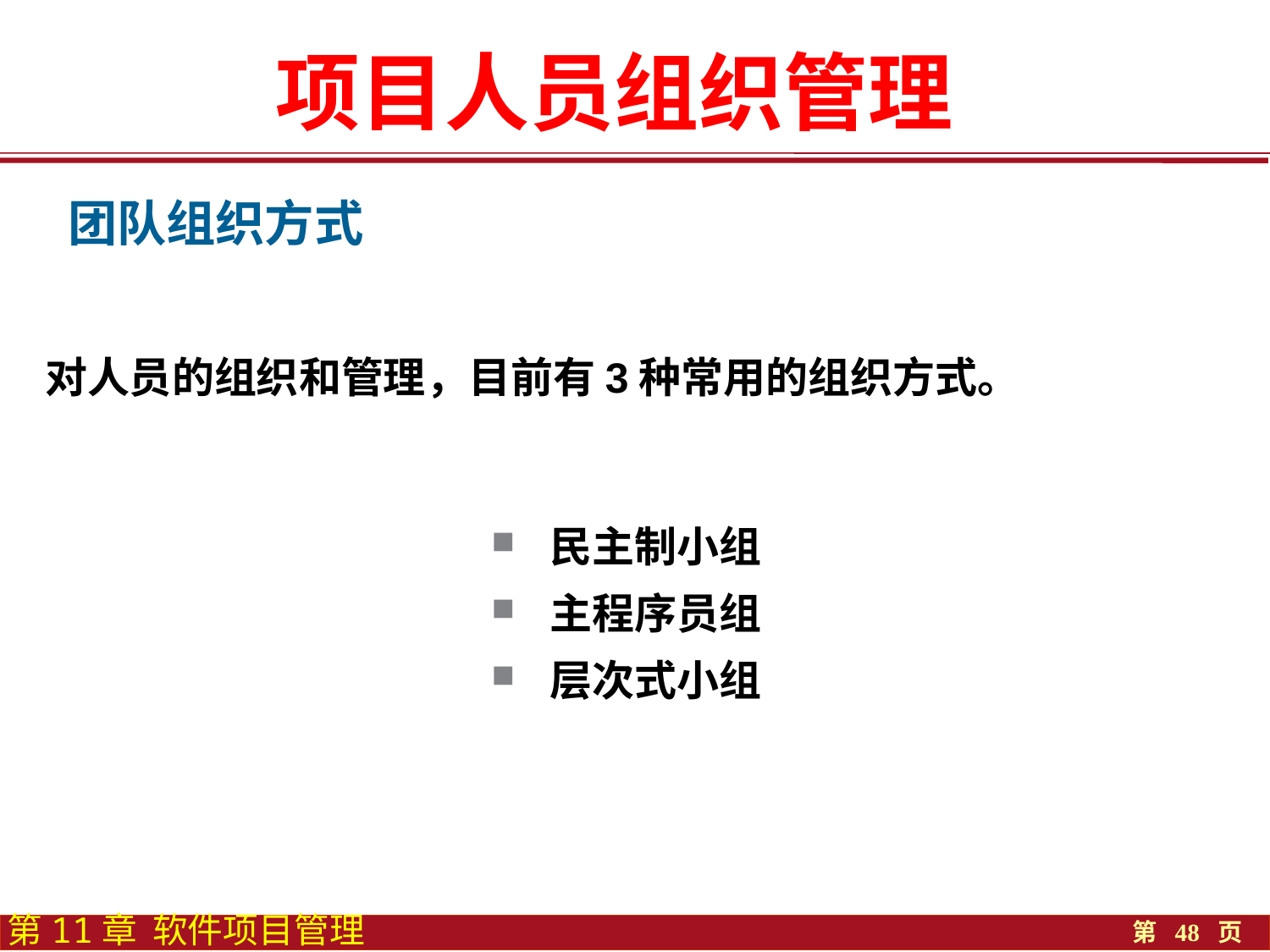

项目人员组织管理
团队组织方式
对人员的组织和管理，目前有3种常用的组织方式。
民主制小组
主程序员组
层次式小组